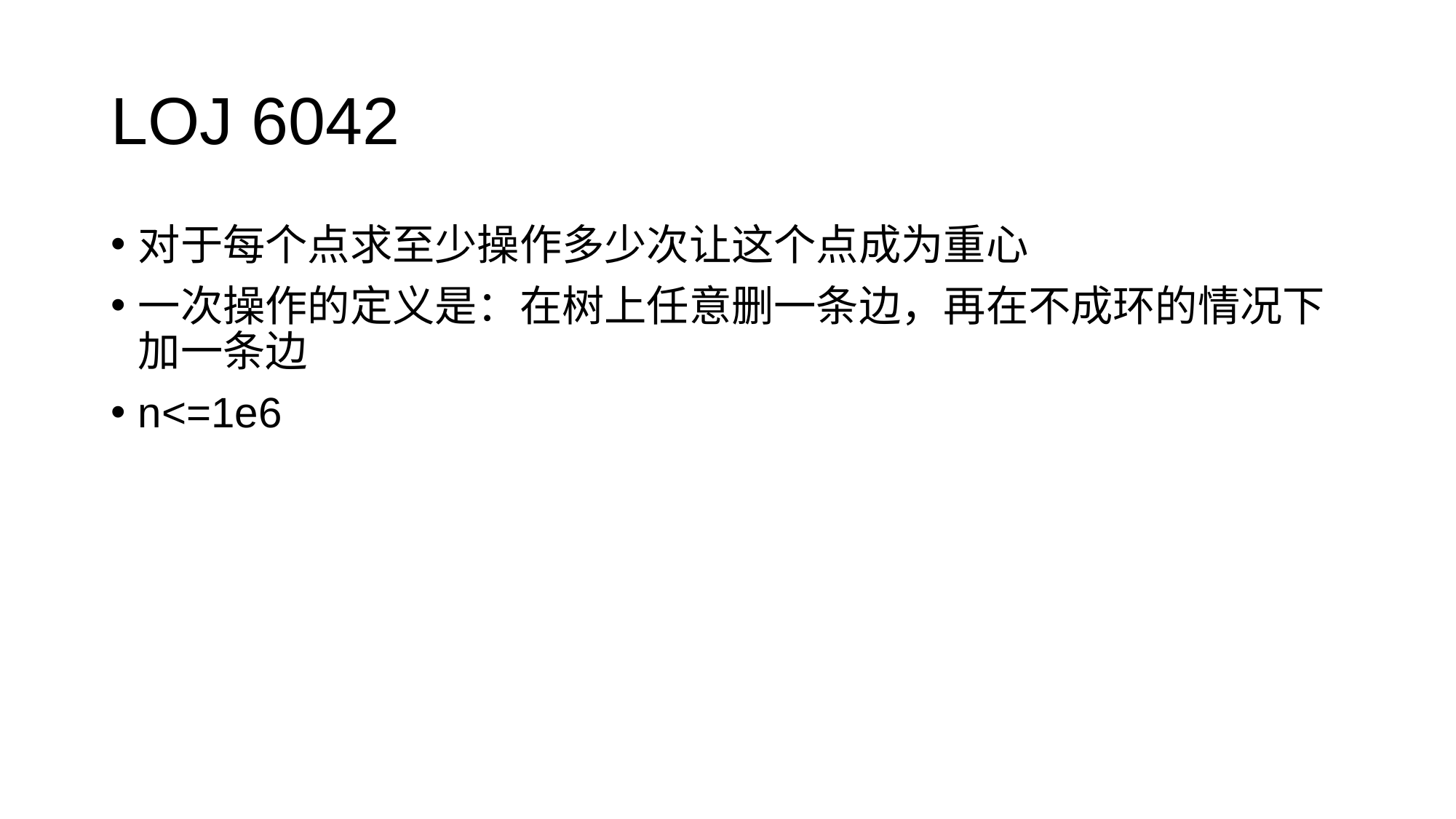

# LOJ 6042
对于每个点求至少操作多少次让这个点成为重心
一次操作的定义是：在树上任意删一条边，再在不成环的情况下加一条边
n<=1e6